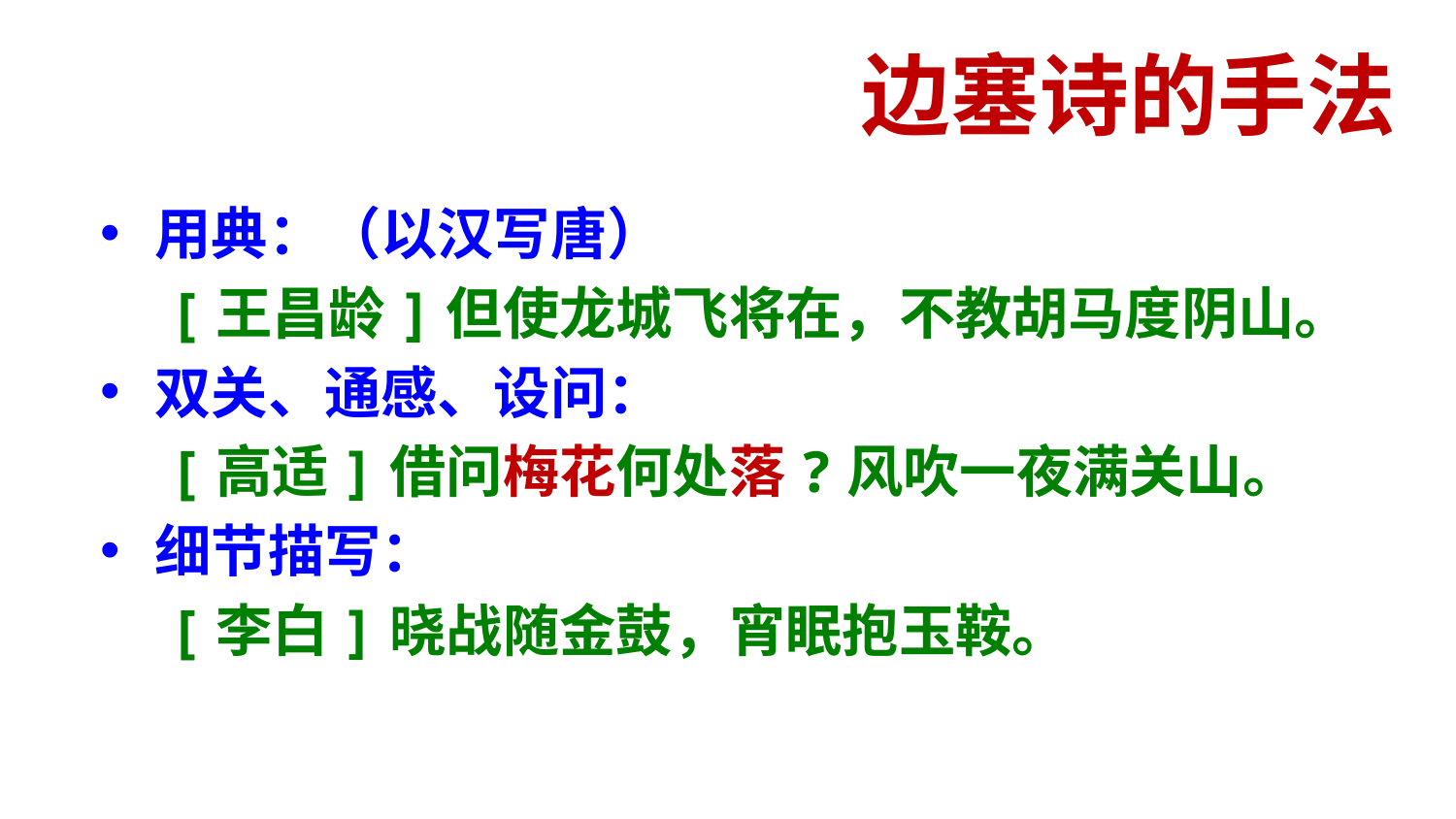

# 边塞诗的手法
用典：（以汉写唐）
  [王昌龄]但使龙城飞将在，不教胡马度阴山。
双关、通感、设问：
  [高适]借问梅花何处落?风吹一夜满关山。
细节描写：
  [李白]晓战随金鼓，宵眠抱玉鞍。